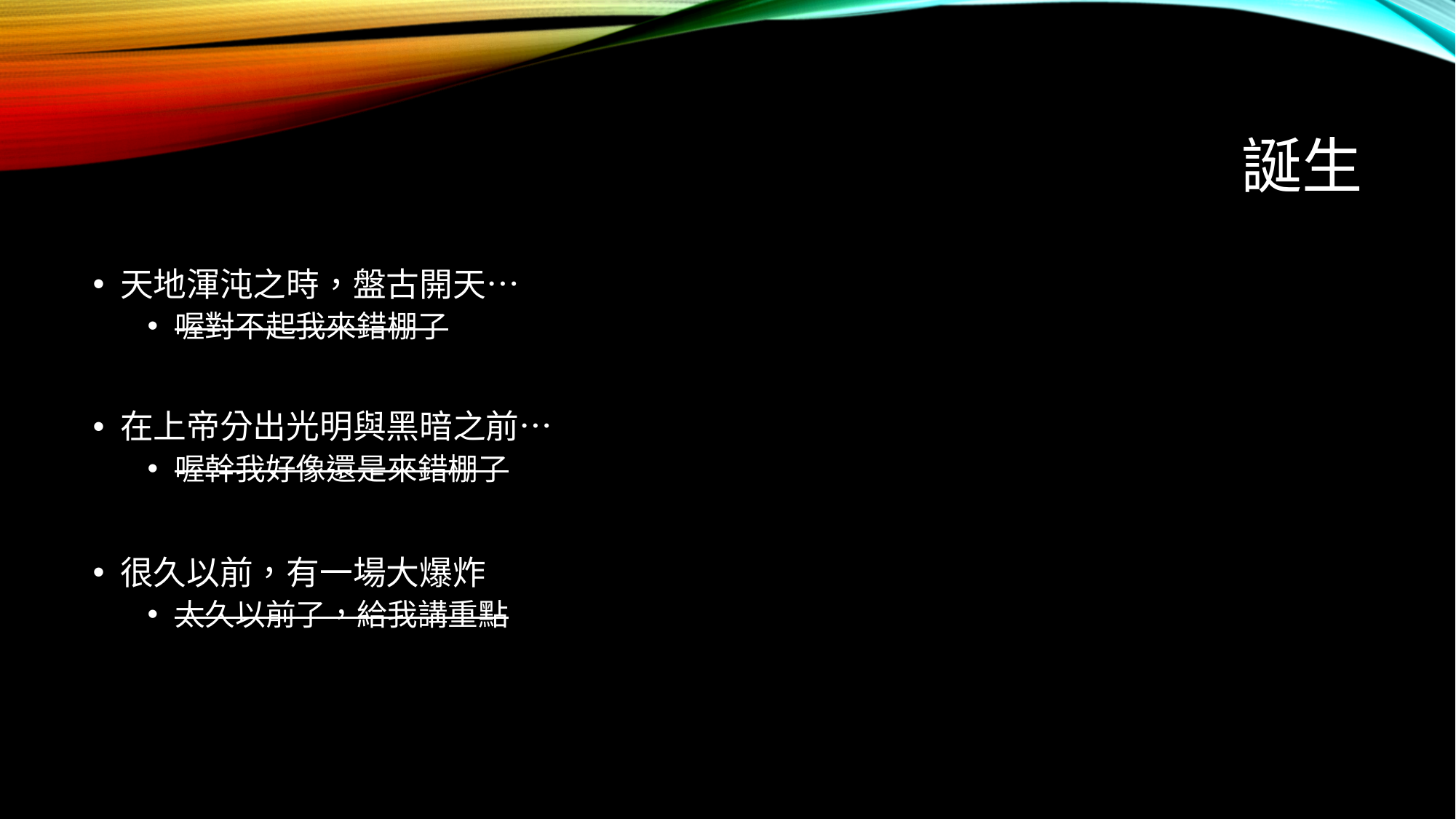

# 誕生
天地渾沌之時，盤古開天…
喔對不起我來錯棚了

在上帝分出光明與黑暗之前…
喔幹我好像還是來錯棚了

很久以前，有一場大爆炸
太久以前了，給我講重點